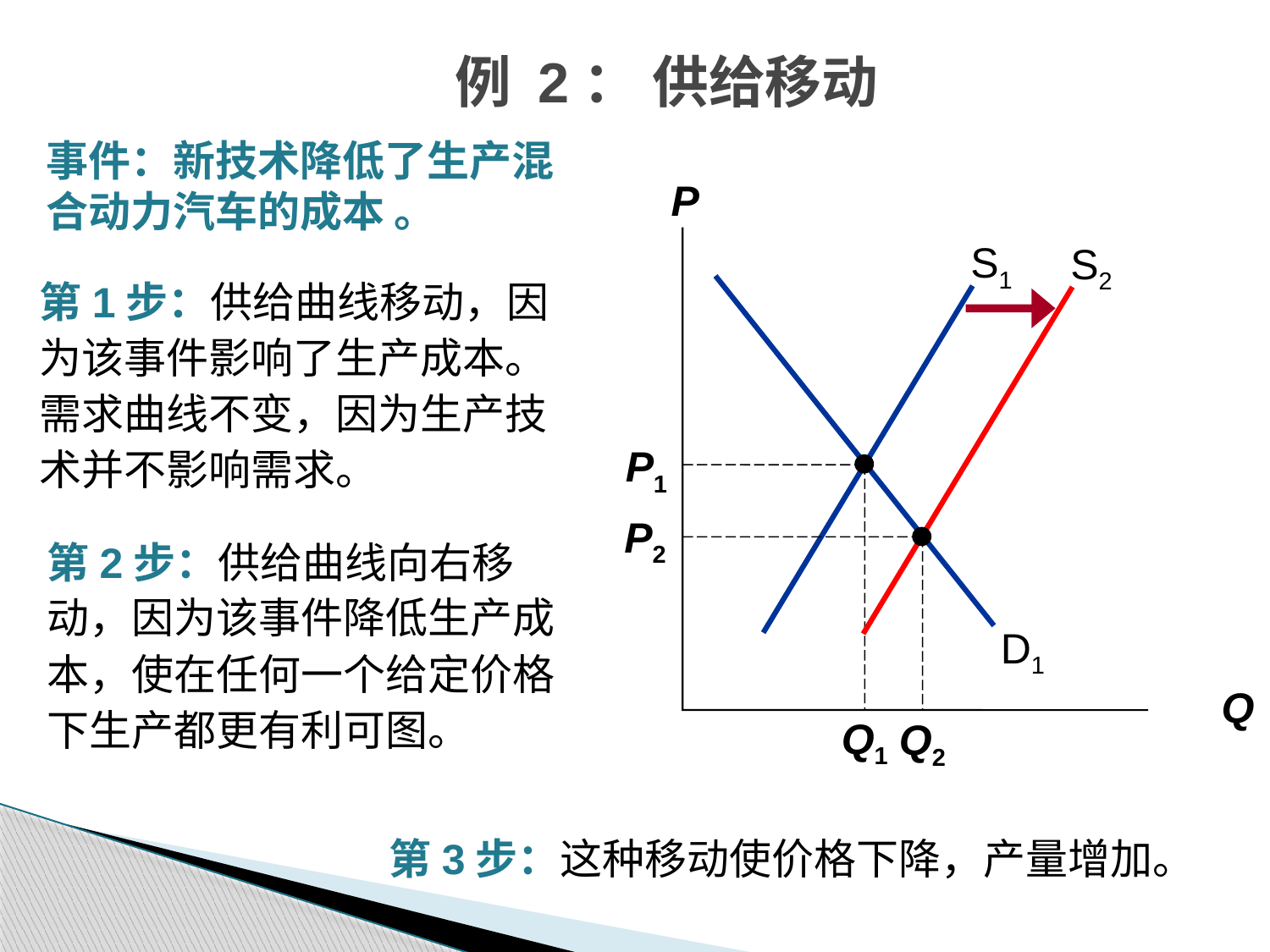

例 2： 供给移动
事件：新技术降低了生产混合动力汽车的成本 。
P

Q
S1

S2

第1步：供给曲线移动，因为该事件影响了生产成本。需求曲线不变，因为生产技术并不影响需求。

D1

P1

Q1
P2

Q2
第2步：供给曲线向右移动，因为该事件降低生产成本，使在任何一个给定价格下生产都更有利可图。
第3步：这种移动使价格下降，产量增加。